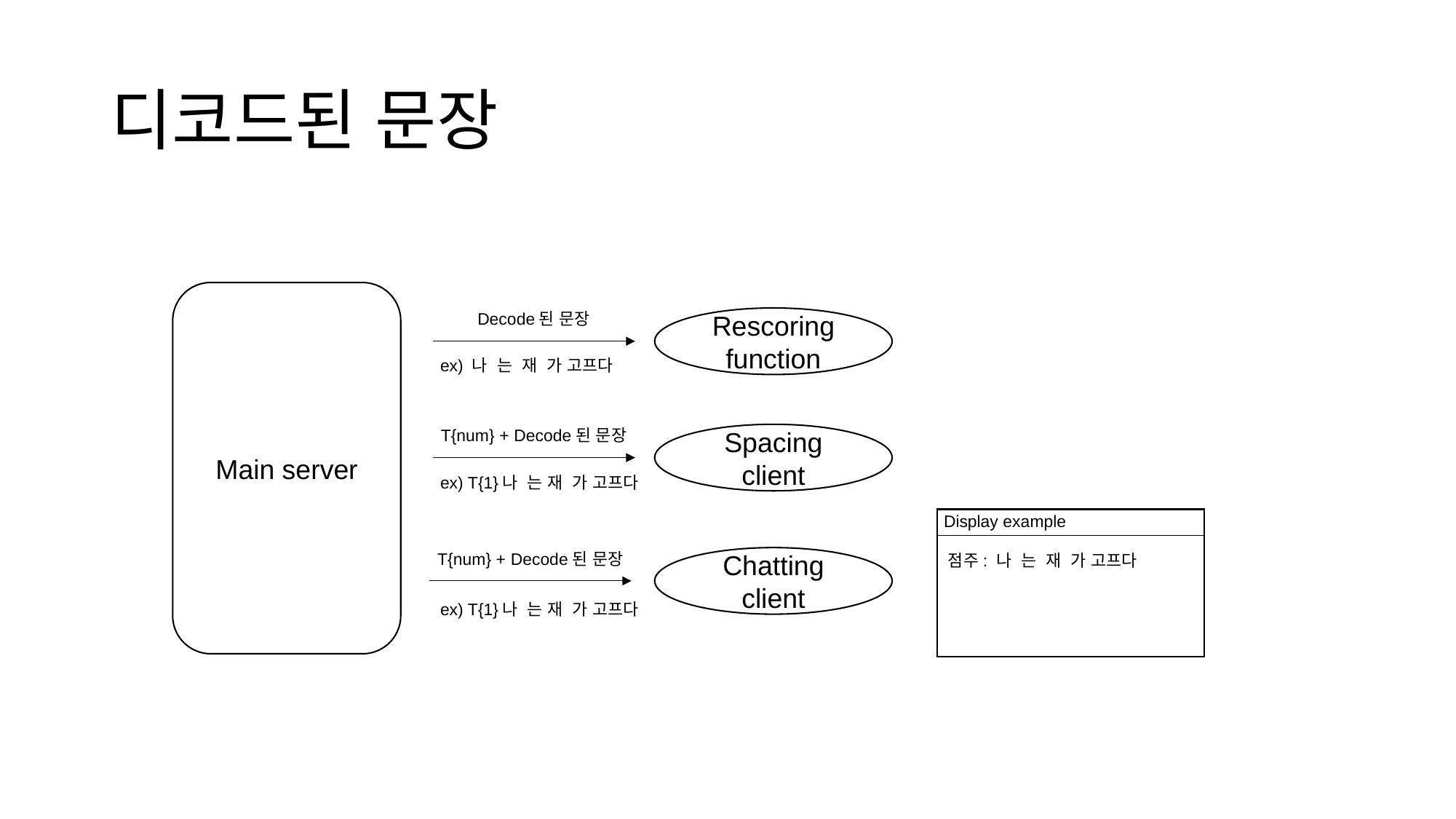

# 디코드된 문장
Main server
Decode된 문장
Rescoring function
ex) 나  는  재  가 고프다
T{num} + Decode된 문장
Spacing client
ex) T{1}나  는 재  가 고프다
Display example

점주: 나  는  재  가 고프다
T{num} + Decode된 문장
Chatting
client
ex) T{1}나  는 재  가 고프다